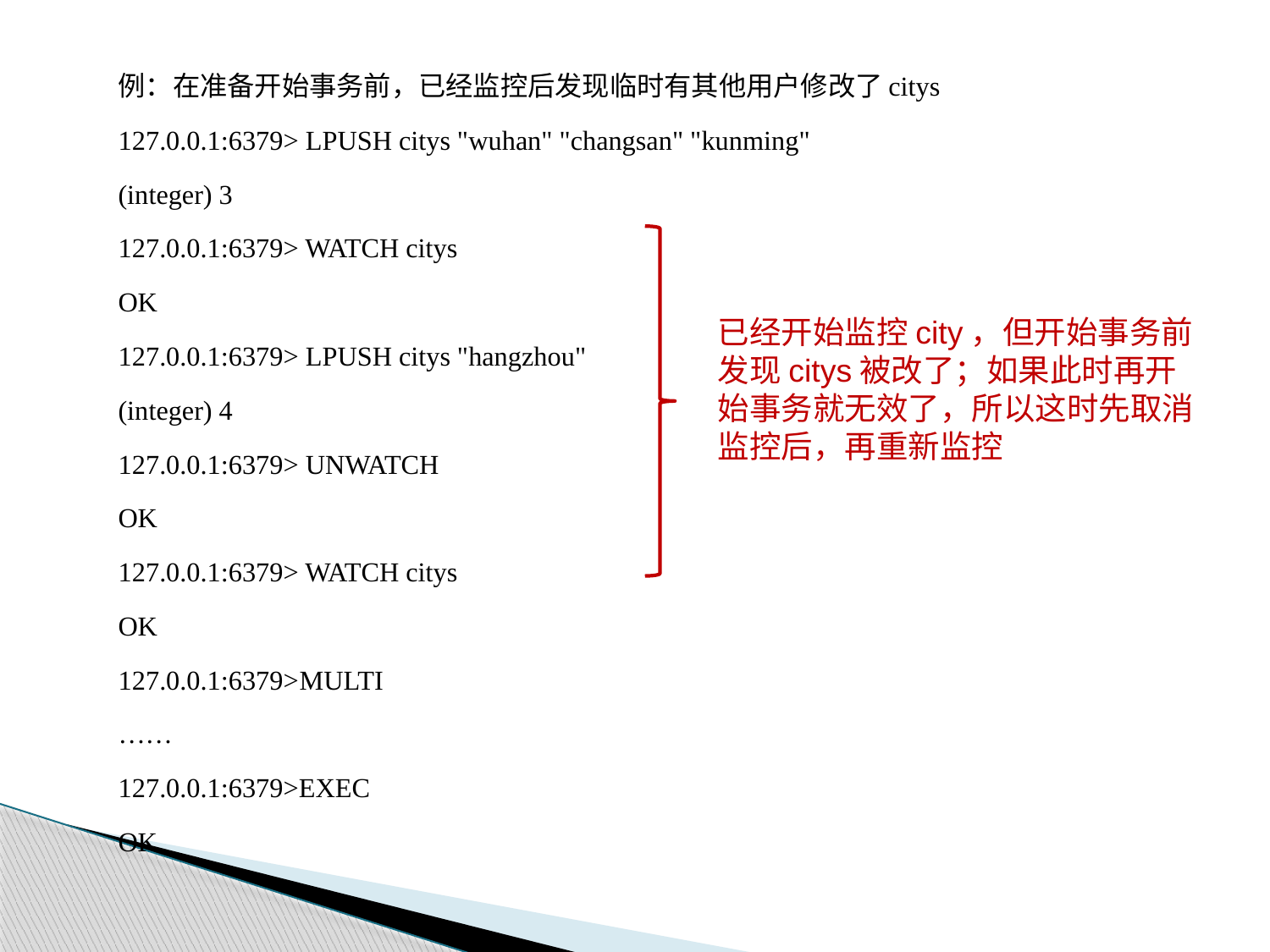

例：在准备开始事务前，已经监控后发现临时有其他用户修改了citys
127.0.0.1:6379> LPUSH citys "wuhan" "changsan" "kunming"
(integer) 3
127.0.0.1:6379> WATCH citys
OK
127.0.0.1:6379> LPUSH citys "hangzhou"
(integer) 4
127.0.0.1:6379> UNWATCH
OK
127.0.0.1:6379> WATCH citys
OK
127.0.0.1:6379>multi
……
127.0.0.1:6379>exec
OK

已经开始监控city，但开始事务前发现citys被改了；如果此时再开始事务就无效了，所以这时先取消监控后，再重新监控